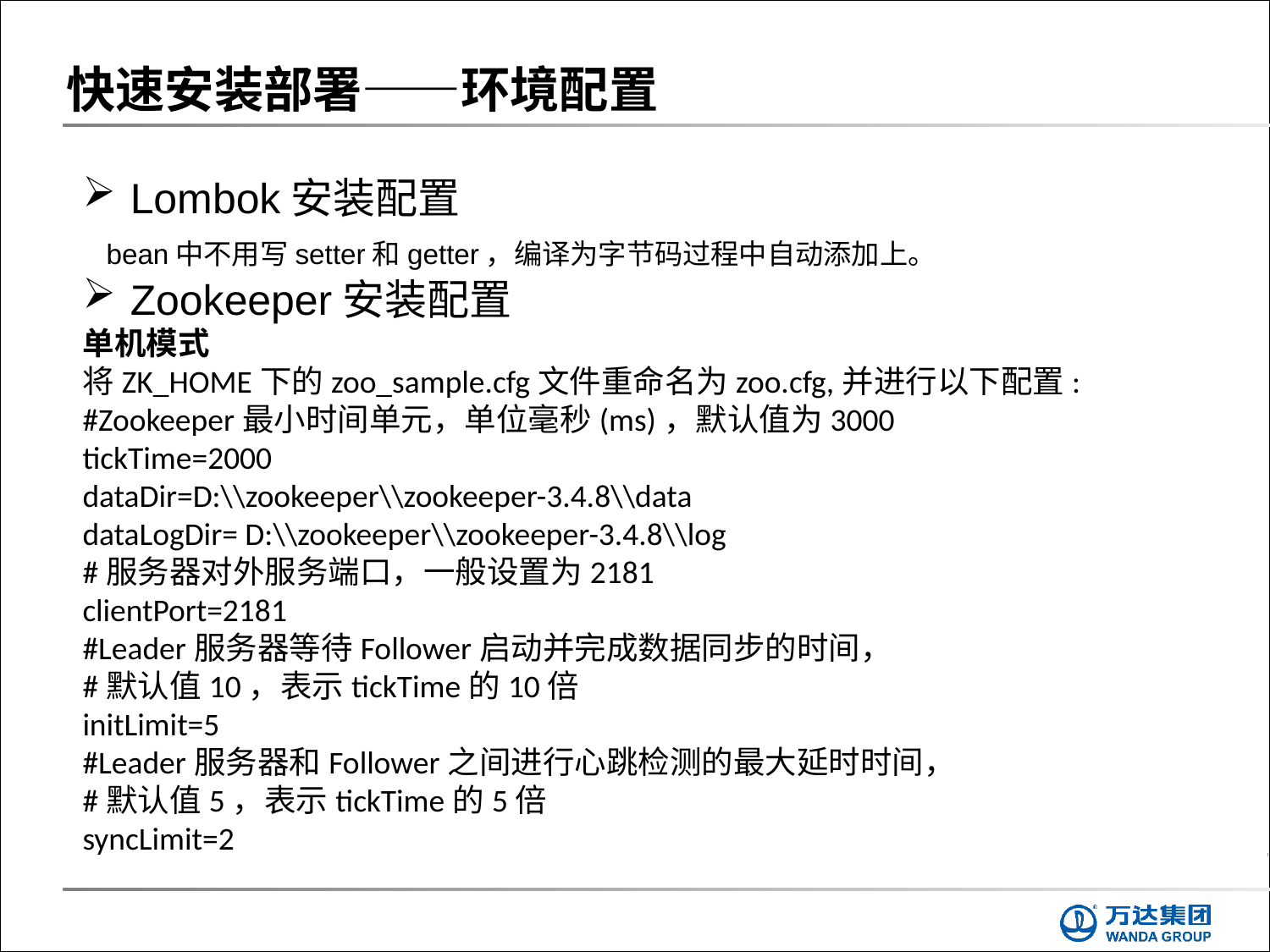

# 快速安装部署——环境配置
Lombok安装配置
  bean中不用写setter和getter，编译为字节码过程中自动添加上。
Zookeeper安装配置
单机模式
将ZK_HOME下的zoo_sample.cfg文件重命名为zoo.cfg,并进行以下配置:
#Zookeeper最小时间单元，单位毫秒(ms)，默认值为3000
tickTime=2000
dataDir=D:\\zookeeper\\zookeeper-3.4.8\\data
dataLogDir= D:\\zookeeper\\zookeeper-3.4.8\\log
#服务器对外服务端口，一般设置为2181
clientPort=2181
#Leader服务器等待Follower启动并完成数据同步的时间，
#默认值10，表示tickTime的10倍
initLimit=5
#Leader服务器和Follower之间进行心跳检测的最大延时时间，
#默认值5，表示tickTime的5倍
syncLimit=2